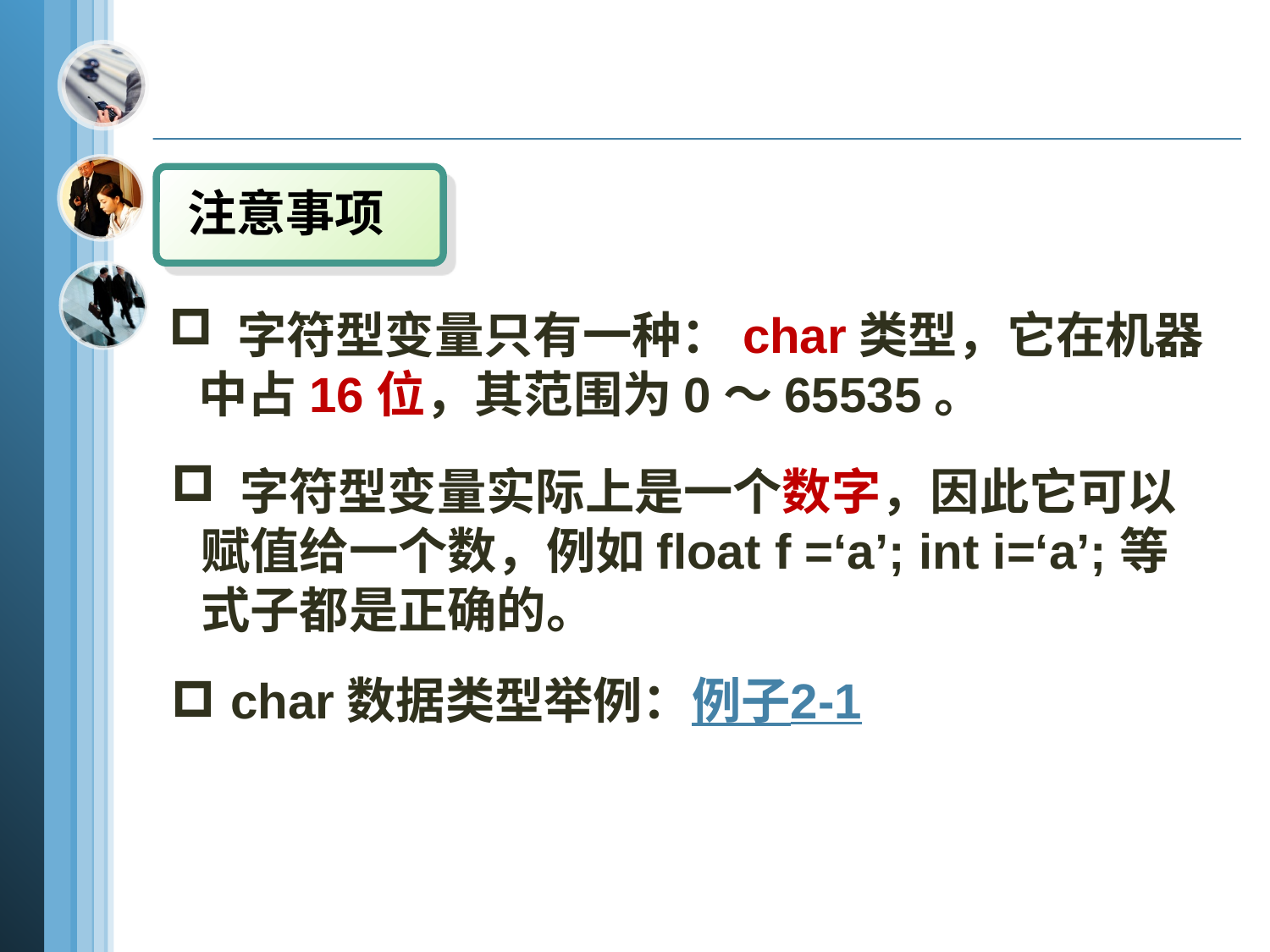

注意事项
 字符型变量只有一种：char类型，它在机器中占16位，其范围为0～65535。
 字符型变量实际上是一个数字，因此它可以赋值给一个数，例如float f =‘a’; int i=‘a’;等式子都是正确的。
 char数据类型举例：例子2-1